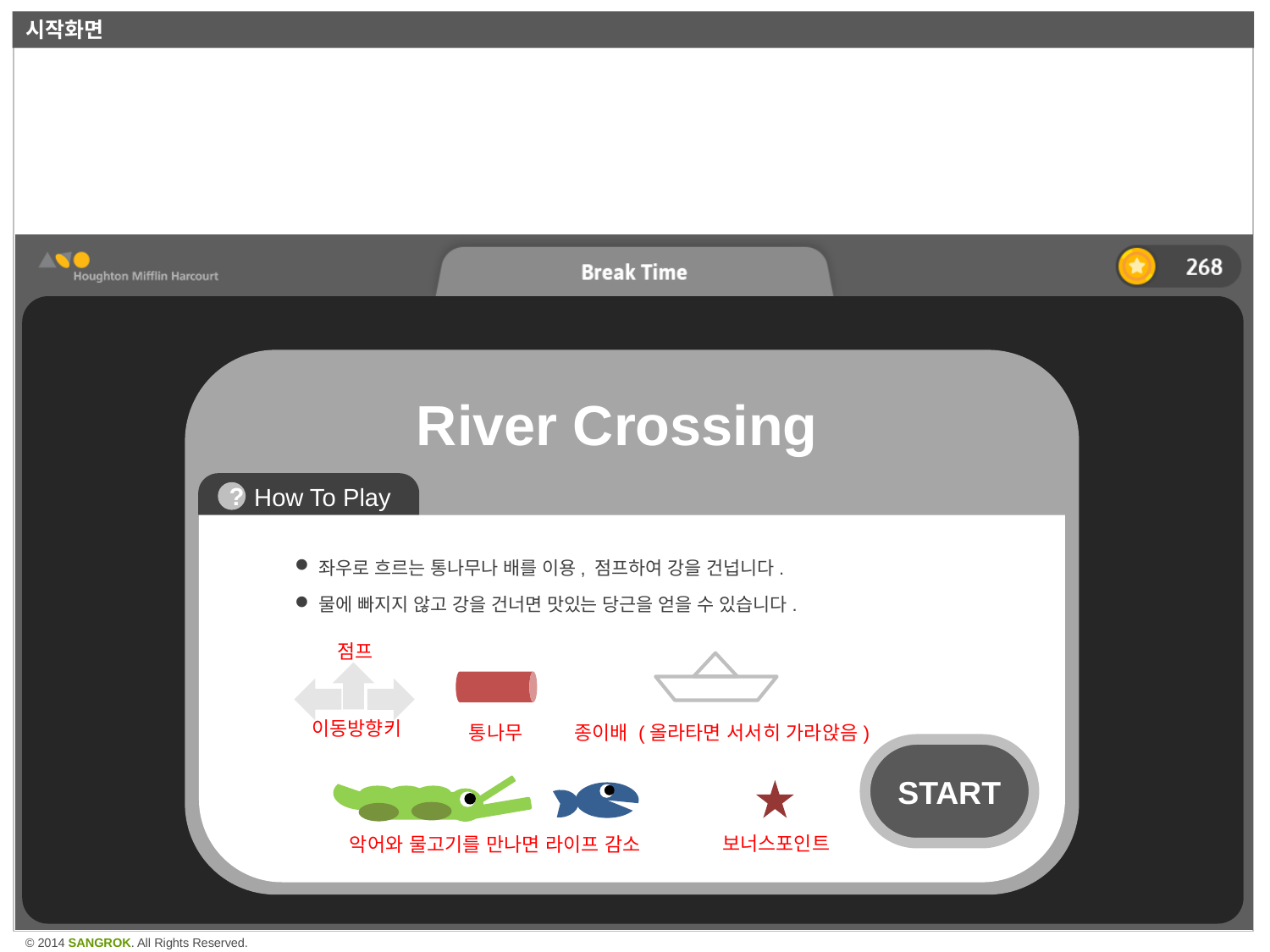

시작화면

River Crossing
    How To Play
?

좌우로 흐르는 통나무나 배를 이용, 점프하여 강을 건넙니다.
물에 빠지지 않고 강을 건너면 맛있는 당근을 얻을 수 있습니다.
점프

이동방향키
통나무
종이배 (올라타면 서서히 가라앉음)
START

보너스포인트
악어와 물고기를 만나면 라이프 감소